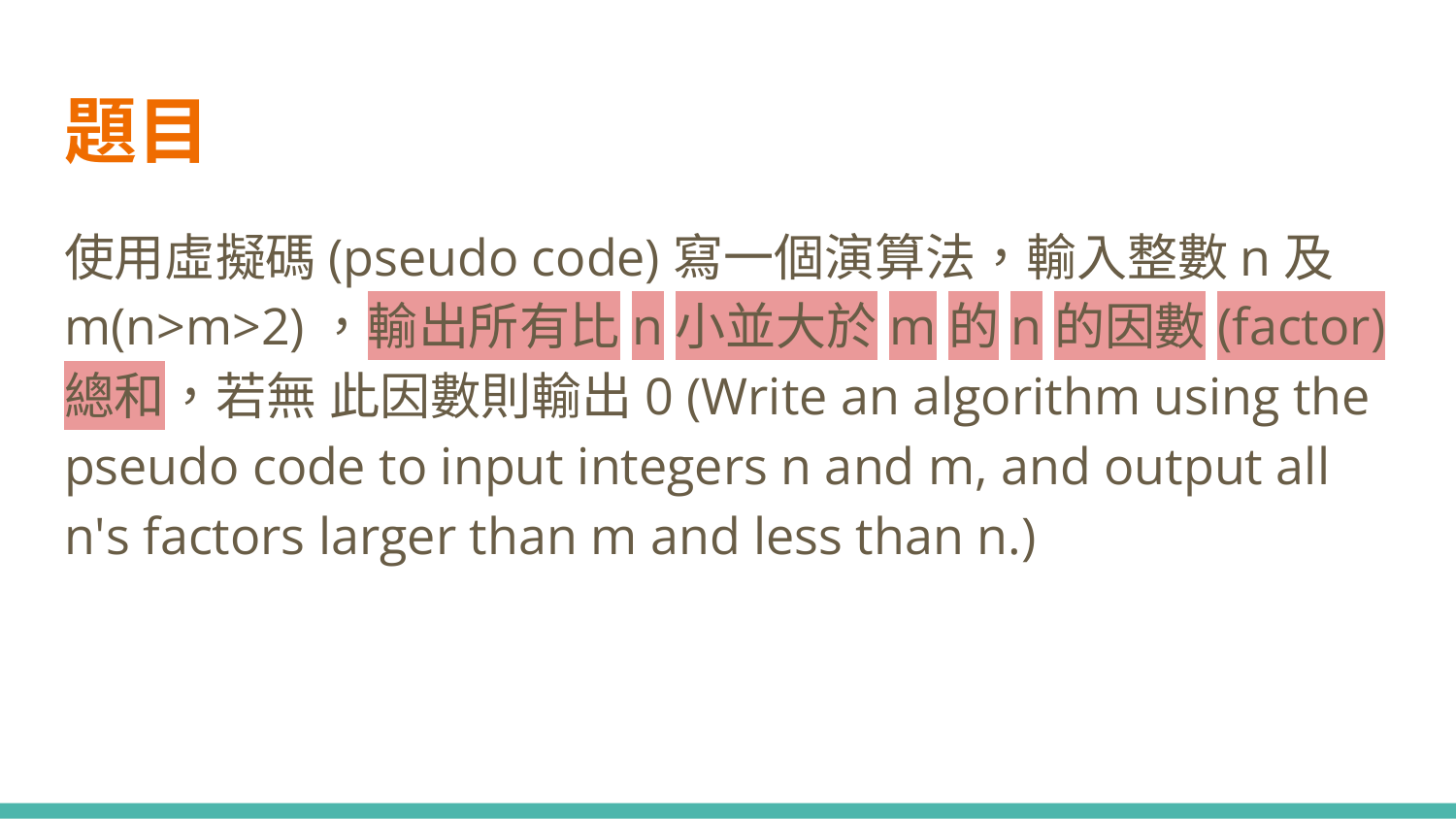

# 題目
使用虛擬碼(pseudo code)寫一個演算法，輸入整數n及m(n>m>2)，輸出所有比n小並大於m的n的因數(factor)總和，若無 此因數則輸出0 (Write an algorithm using the pseudo code to input integers n and m, and output all n's factors larger than m and less than n.)